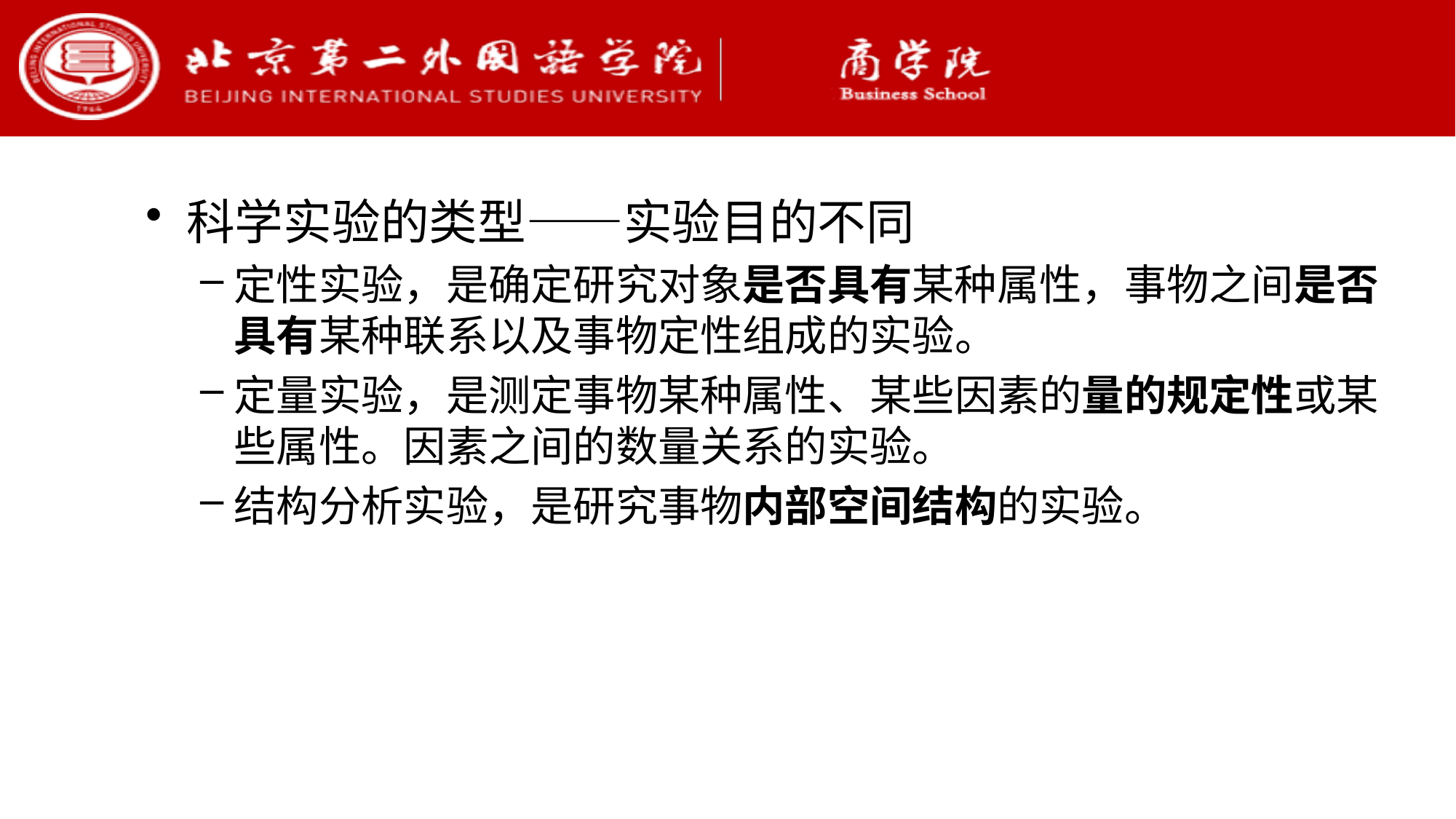

科学实验的类型——实验目的不同
定性实验，是确定研究对象是否具有某种属性，事物之间是否具有某种联系以及事物定性组成的实验。
定量实验，是测定事物某种属性、某些因素的量的规定性或某些属性。因素之间的数量关系的实验。
结构分析实验，是研究事物内部空间结构的实验。